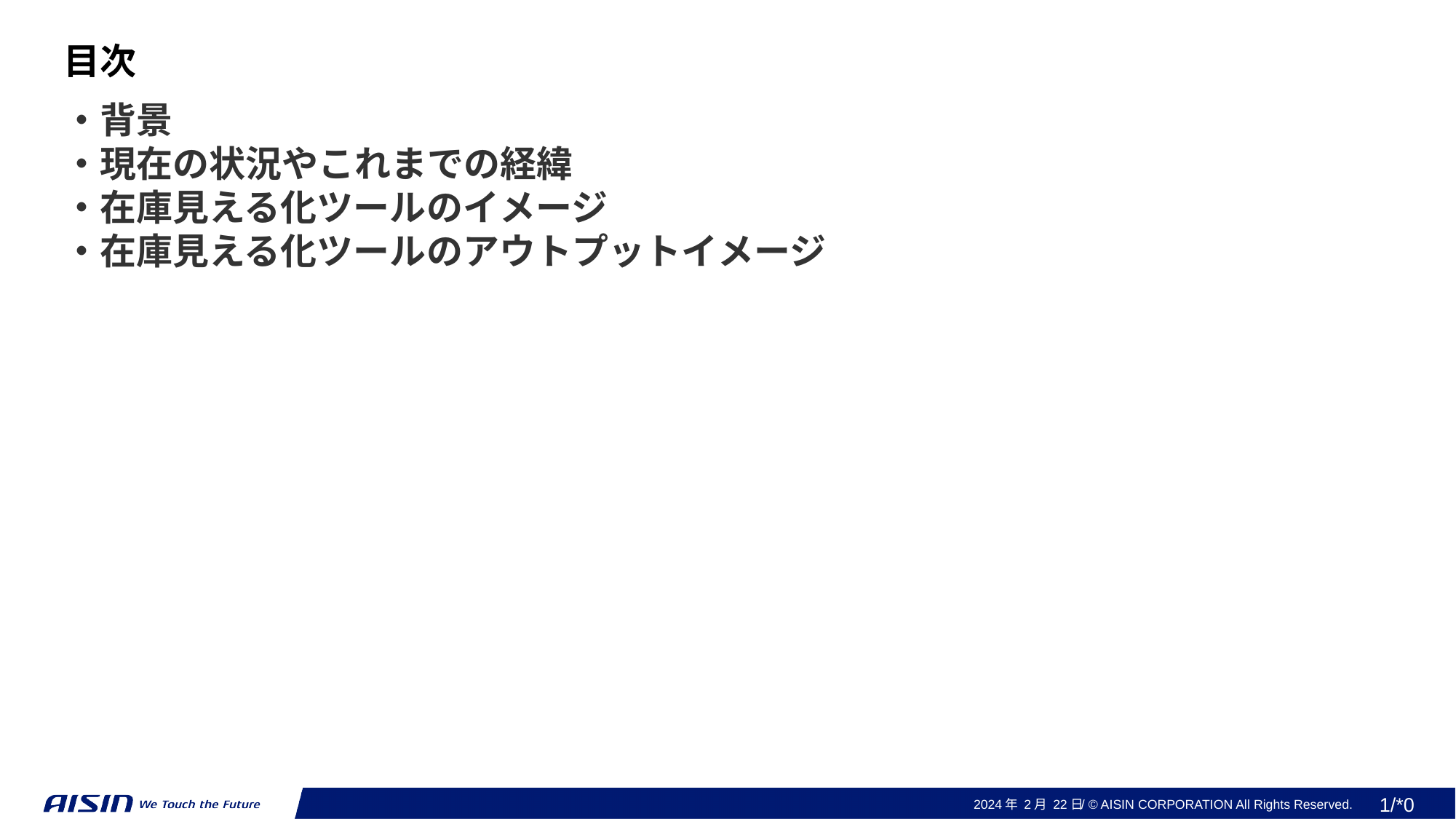

目次
・背景
・現在の状況やこれまでの経緯
・在庫見える化ツールのイメージ
・在庫見える化ツールのアウトプットイメージ
2024年 2月 22日